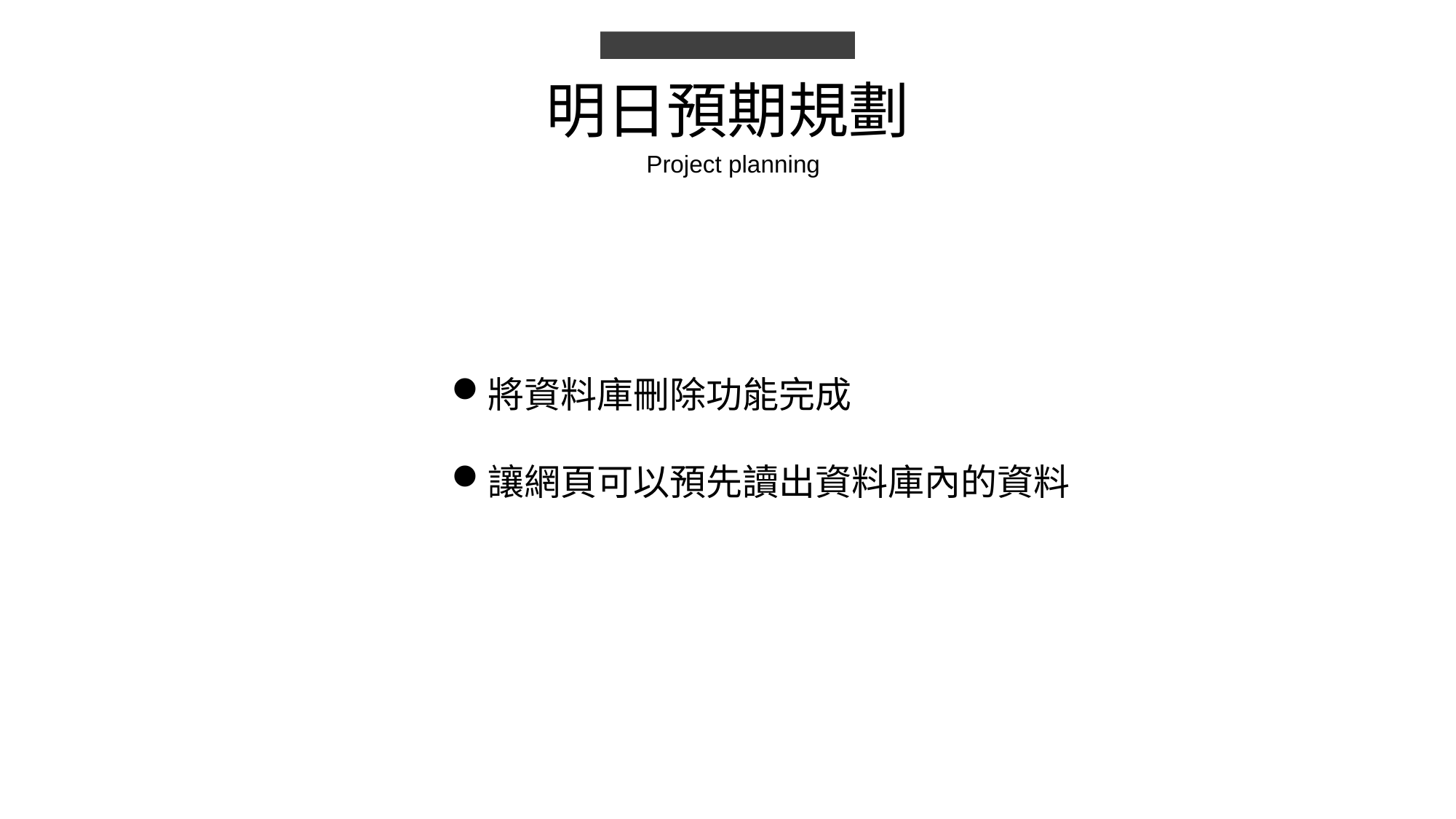

明日預期規劃
Project planning
將資料庫刪除功能完成

讓網頁可以預先讀出資料庫內的資料